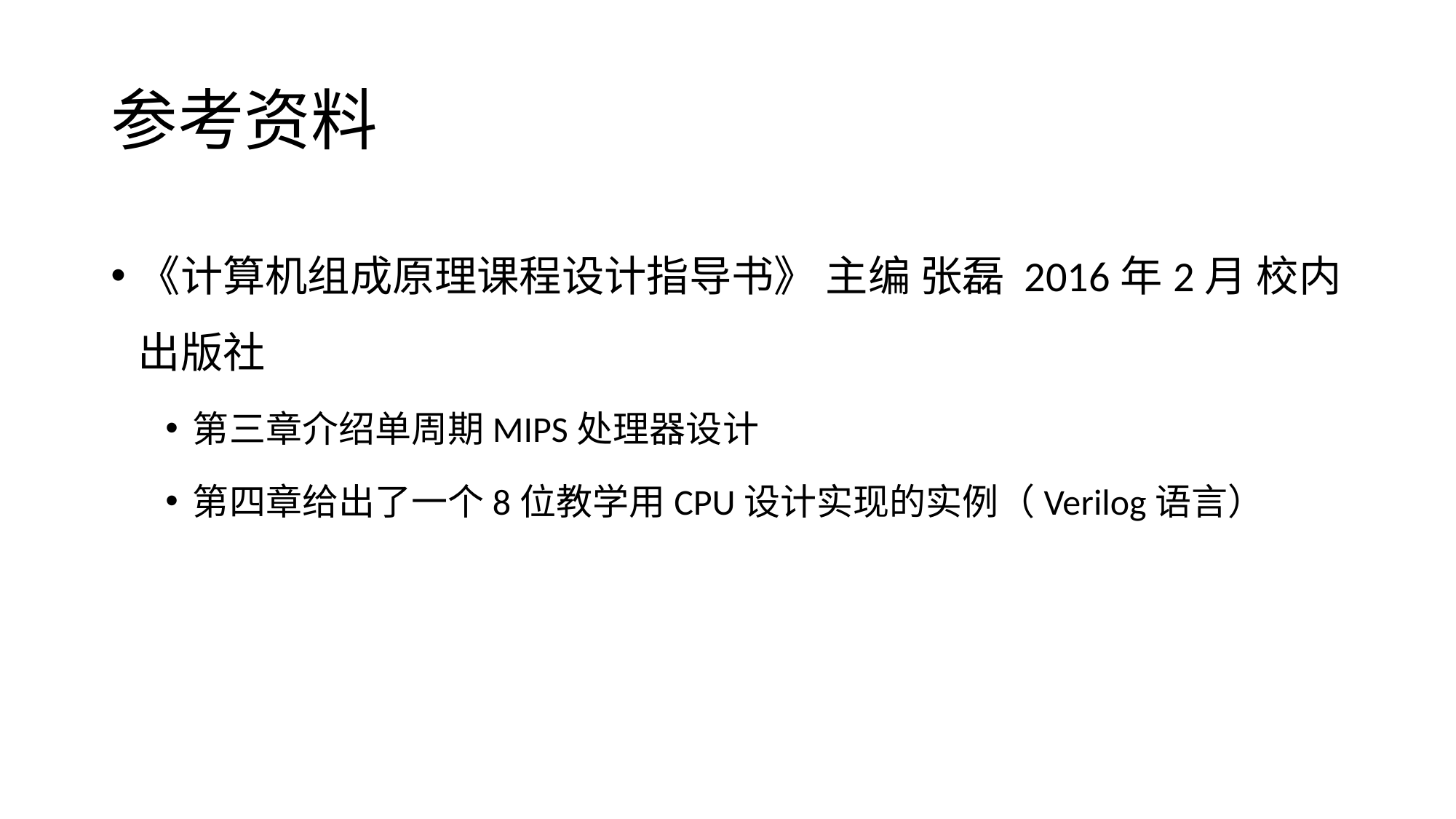

# 参考资料
《计算机组成原理课程设计指导书》 主编 张磊 2016年2月 校内出版社
第三章介绍单周期MIPS处理器设计
第四章给出了一个8位教学用CPU设计实现的实例（Verilog语言）